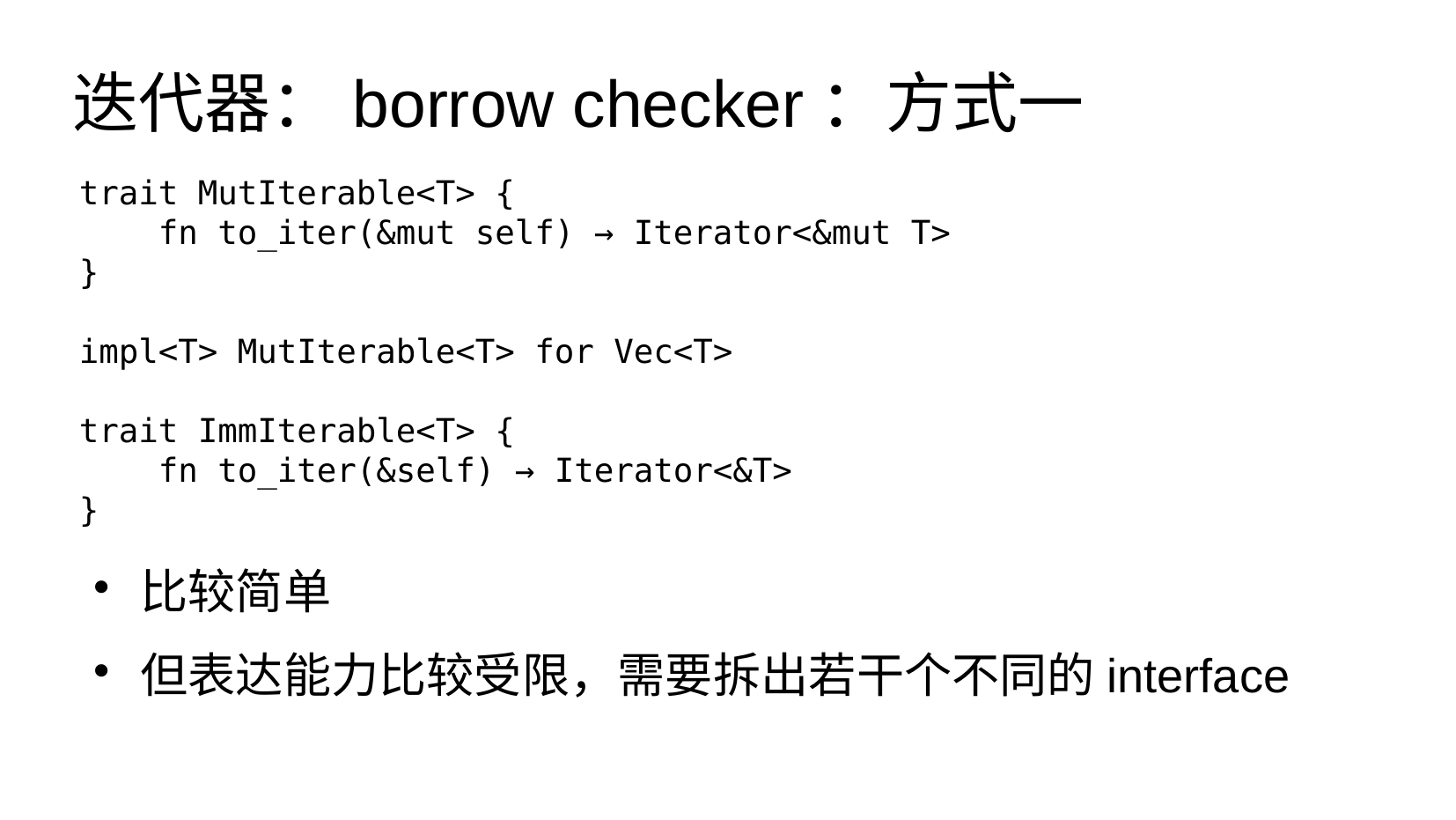

迭代器：borrow checker：方式一
trait MutIterable<T> {
    fn to_iter(&mut self) → Iterator<&mut T>
}

impl<T> MutIterable<T> for Vec<T>

trait ImmIterable<T> {
    fn to_iter(&self) → Iterator<&T>
}
比较简单
但表达能力比较受限，需要拆出若干个不同的interface